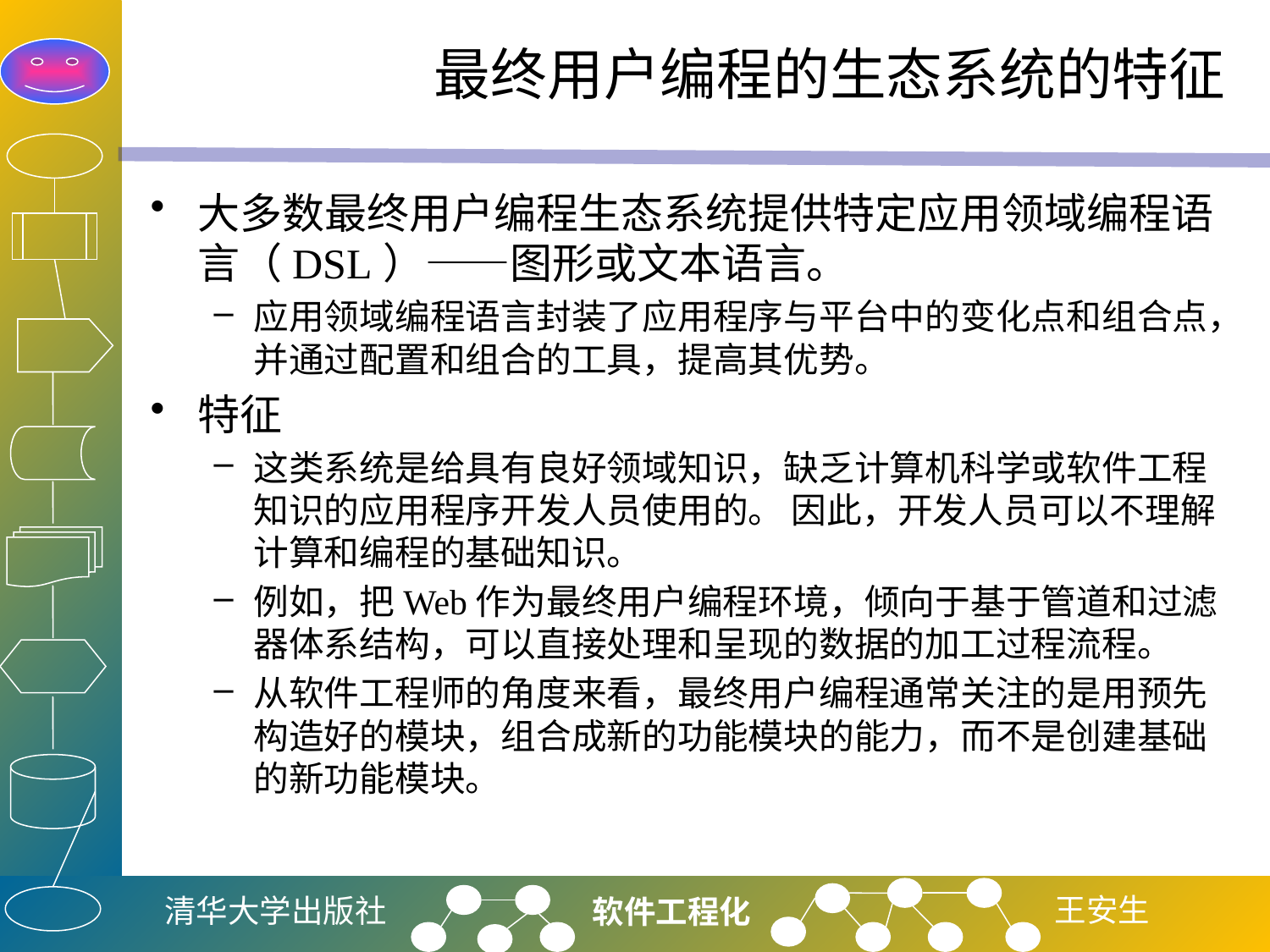

# 最终用户编程的生态系统的特征
大多数最终用户编程生态系统提供特定应用领域编程语言（DSL）——图形或文本语言。
应用领域编程语言封装了应用程序与平台中的变化点和组合点，并通过配置和组合的工具，提高其优势。
特征
这类系统是给具有良好领域知识，缺乏计算机科学或软件工程知识的应用程序开发人员使用的。 因此，开发人员可以不理解计算和编程的基础知识。
例如，把Web作为最终用户编程环境，倾向于基于管道和过滤器体系结构，可以直接处理和呈现的数据的加工过程流程。
从软件工程师的角度来看，最终用户编程通常关注的是用预先构造好的模块，组合成新的功能模块的能力，而不是创建基础的新功能模块。